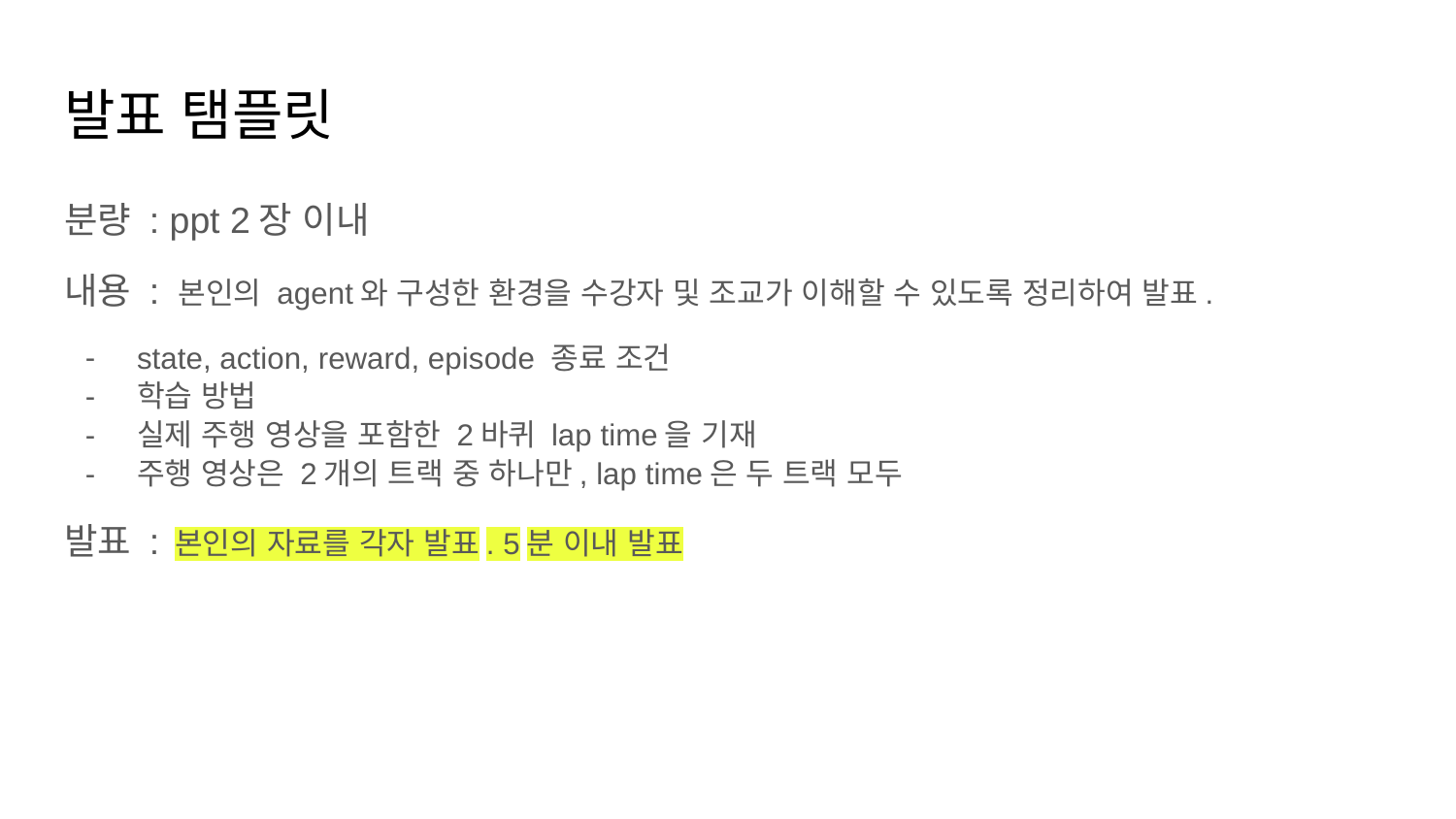

# 발표 탬플릿
분량 : ppt 2장 이내
내용 : 본인의 agent와 구성한 환경을 수강자 및 조교가 이해할 수 있도록 정리하여 발표.
state, action, reward, episode 종료 조건
학습 방법
실제 주행 영상을 포함한 2바퀴 lap time을 기재
주행 영상은 2개의 트랙 중 하나만, lap time은 두 트랙 모두
발표 : 본인의 자료를 각자 발표. 5분 이내 발표